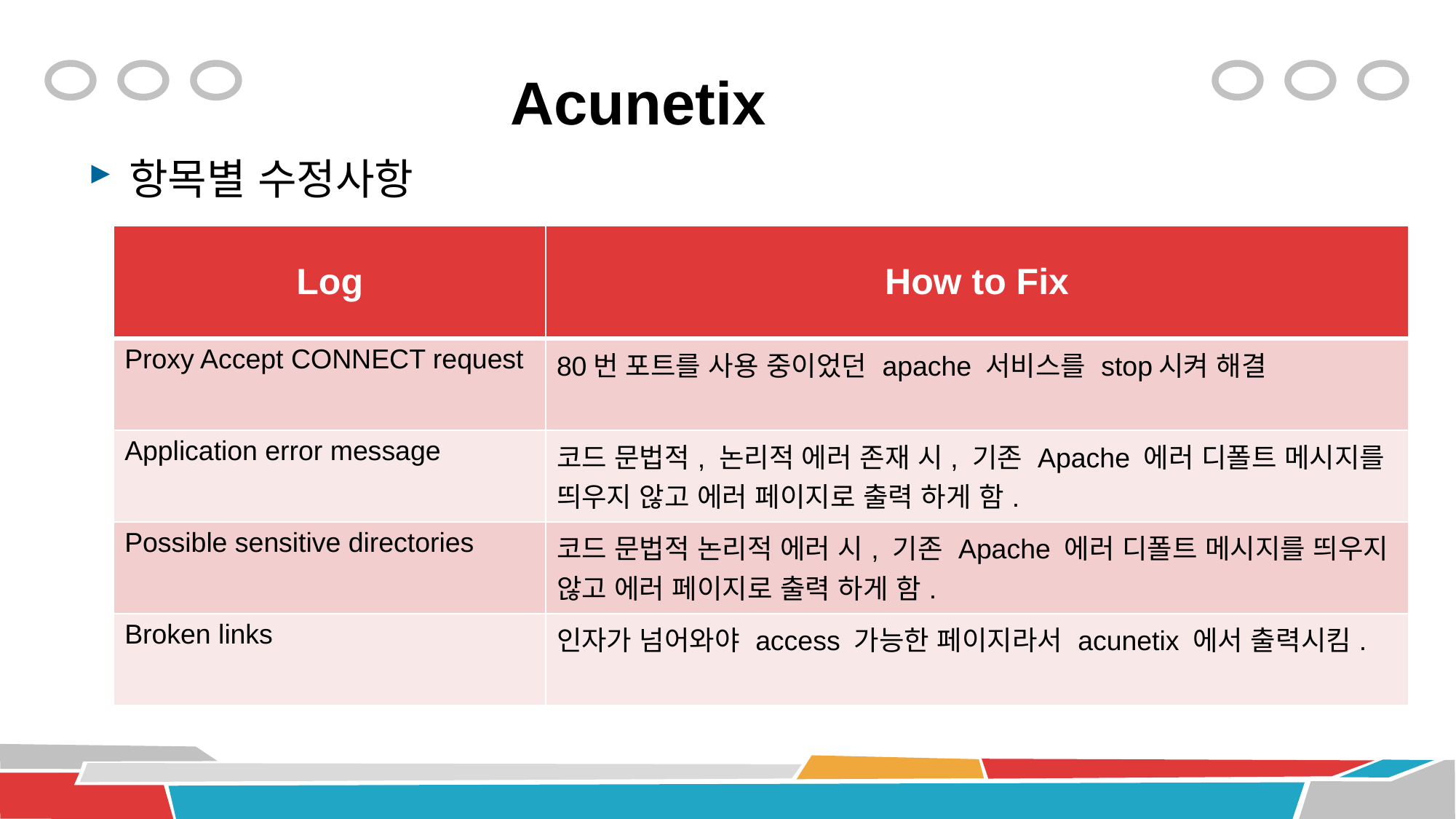

# Acunetix
항목별 수정사항

| Log | How to Fix |
| --- | --- |
| Proxy Accept CONNECT request | 80번 포트를 사용 중이었던 apache 서비스를 stop시켜 해결 |
| Application error message | 코드 문법적, 논리적 에러 존재 시, 기존 Apache 에러 디폴트 메시지를 띄우지 않고 에러 페이지로 출력 하게 함. |
| Possible sensitive directories | 코드 문법적 논리적 에러 시, 기존 Apache 에러 디폴트 메시지를 띄우지 않고 에러 페이지로 출력 하게 함. |
| Broken links | 인자가 넘어와야 access 가능한 페이지라서 acunetix 에서 출력시킴. |